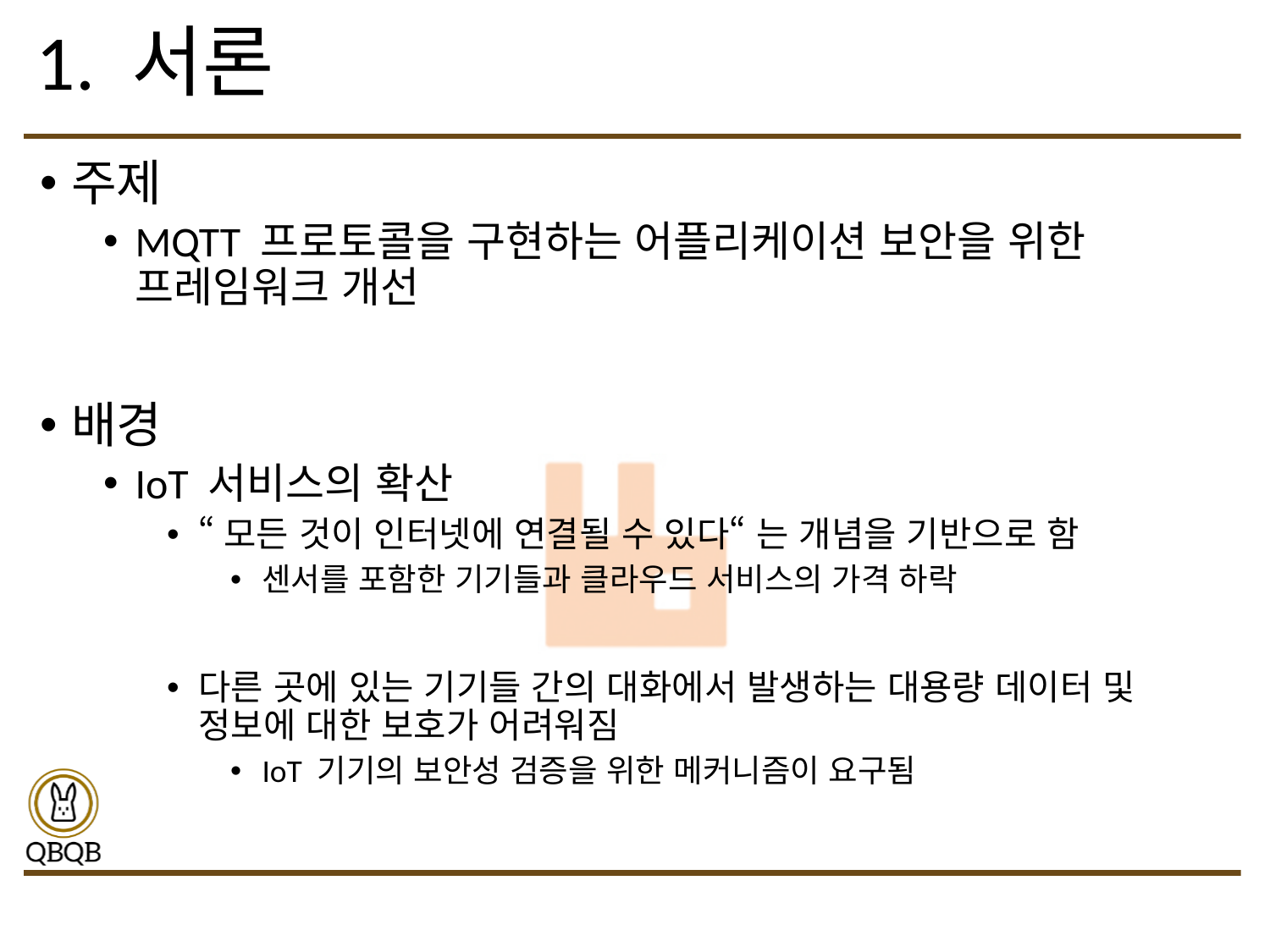

# 1. 서론
주제
MQTT 프로토콜을 구현하는 어플리케이션 보안을 위한 프레임워크 개선

배경
IoT 서비스의 확산
“모든 것이 인터넷에 연결될 수 있다“ 는 개념을 기반으로 함
센서를 포함한 기기들과 클라우드 서비스의 가격 하락

다른 곳에 있는 기기들 간의 대화에서 발생하는 대용량 데이터 및 정보에 대한 보호가 어려워짐
IoT 기기의 보안성 검증을 위한 메커니즘이 요구됨